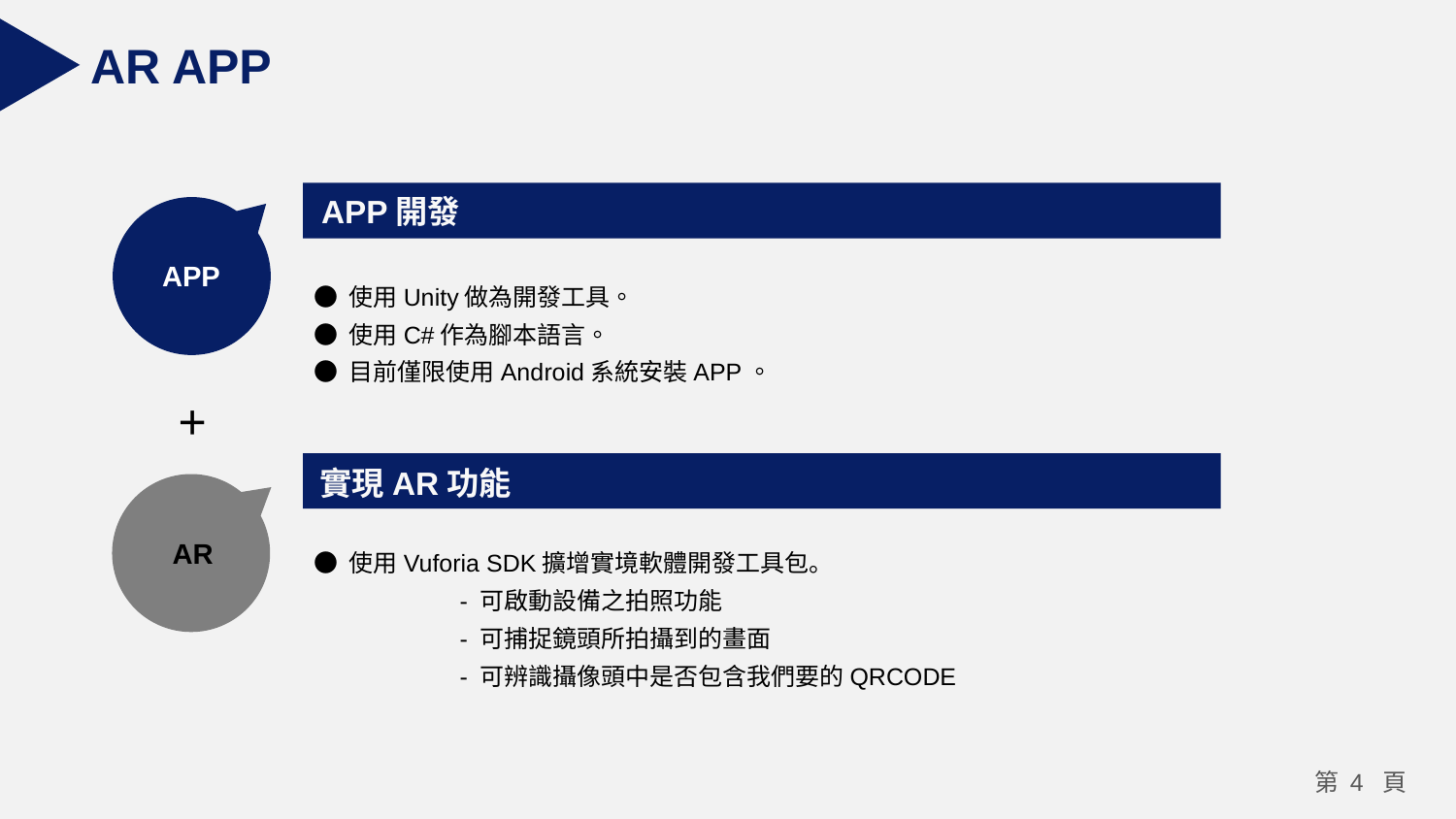

AR APP

APP開發
APP
● 使用Unity做為開發工具。
● 使用C#作為腳本語言。
● 目前僅限使用Android系統安裝APP。
+

實現AR功能

AR
● 使用Vuforia SDK擴增實境軟體開發工具包。
	- 可啟動設備之拍照功能
	- 可捕捉鏡頭所拍攝到的畫面
	- 可辨識攝像頭中是否包含我們要的QRCODE